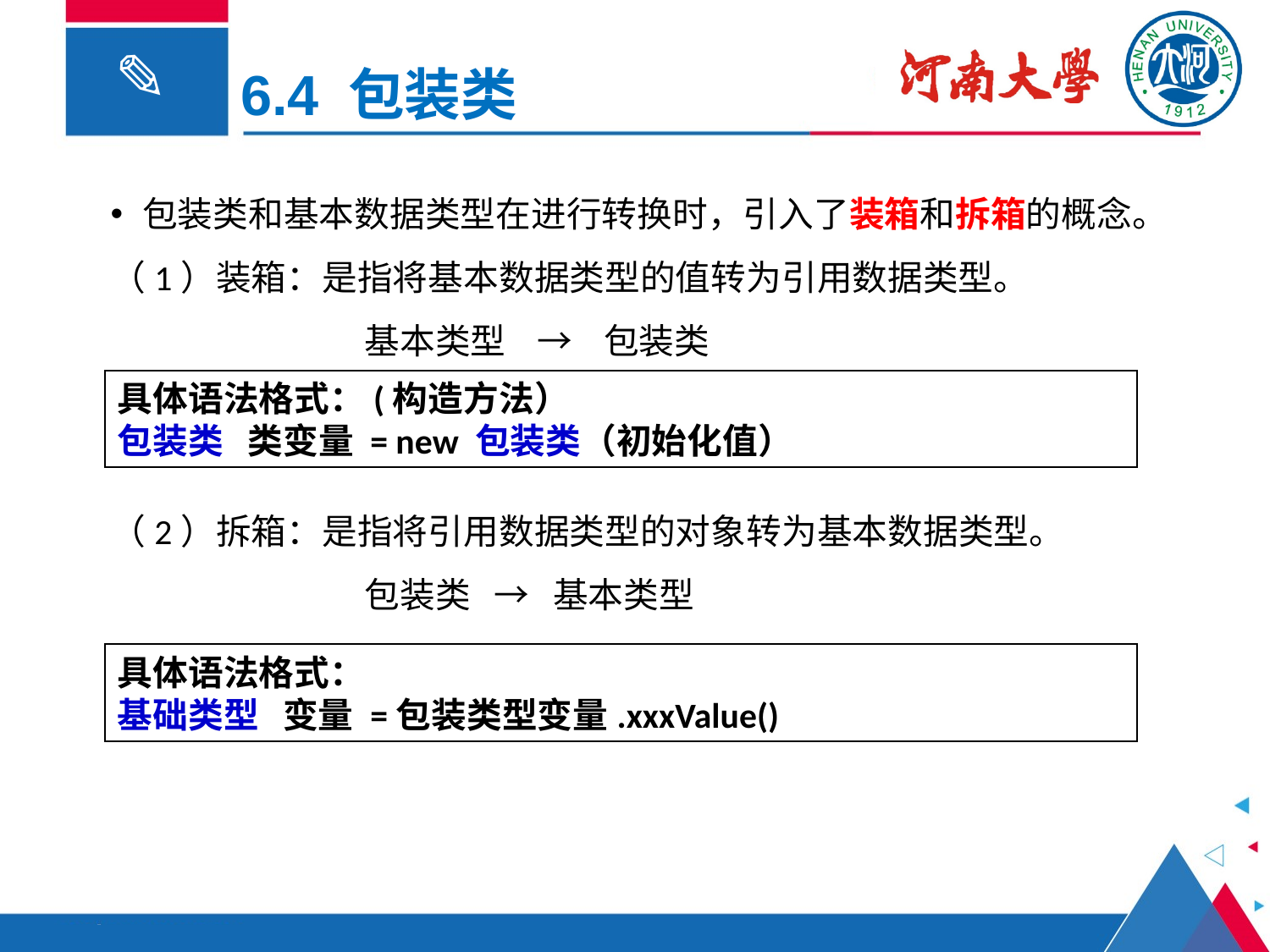

6.4 包装类
包装类和基本数据类型在进行转换时，引入了装箱和拆箱的概念。
（1）装箱：是指将基本数据类型的值转为引用数据类型。
		基本类型    →    包装类

（2）拆箱：是指将引用数据类型的对象转为基本数据类型。
	包装类   →   基本类型

具体语法格式：(构造方法）
包装类   类变量 = new 包装类（初始化值）
具体语法格式：
基础类型   变量 =包装类型变量.xxxValue()